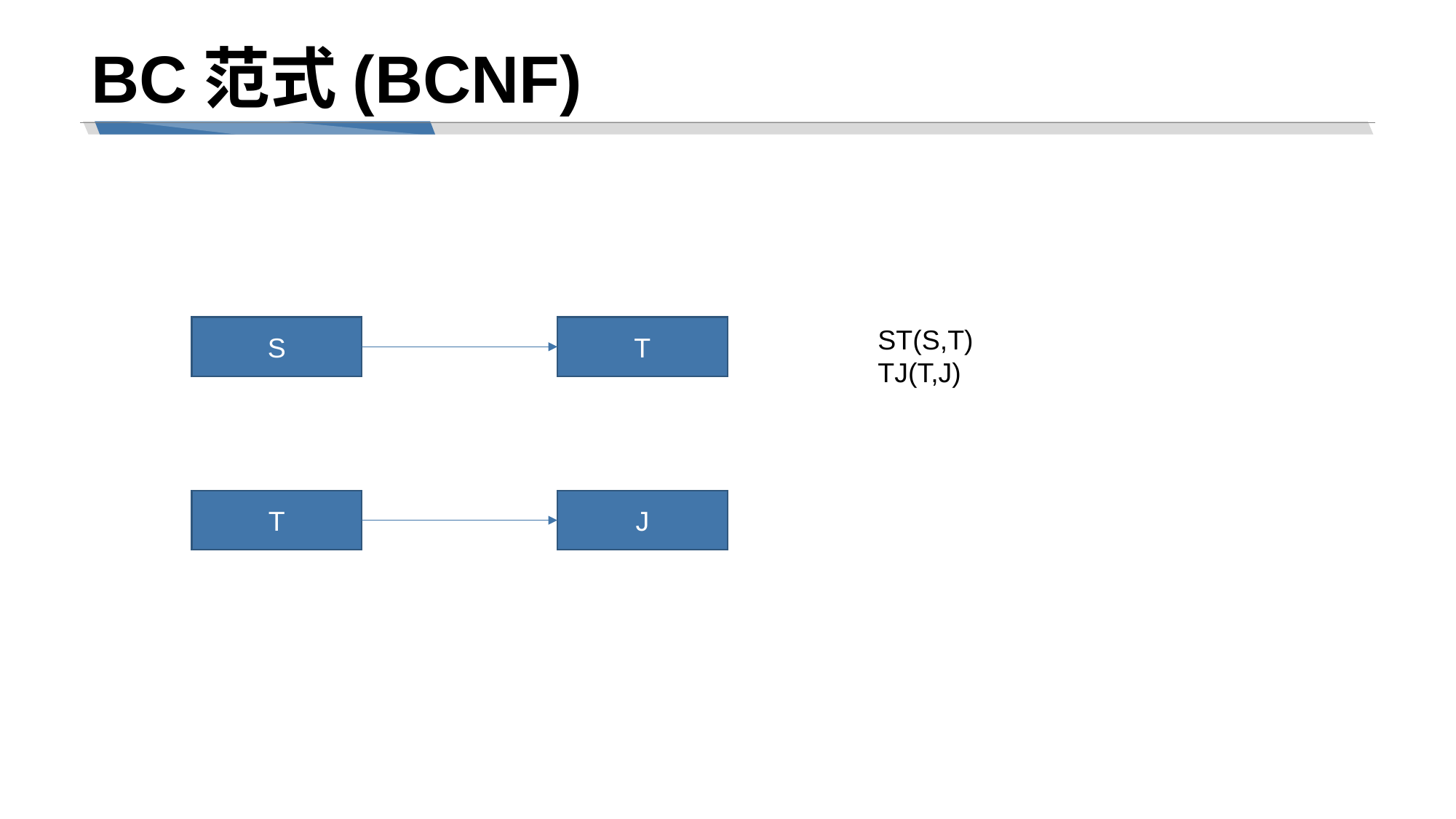

# BC范式(BCNF)
S
T
ST(S,T)
TJ(T,J)
J
T